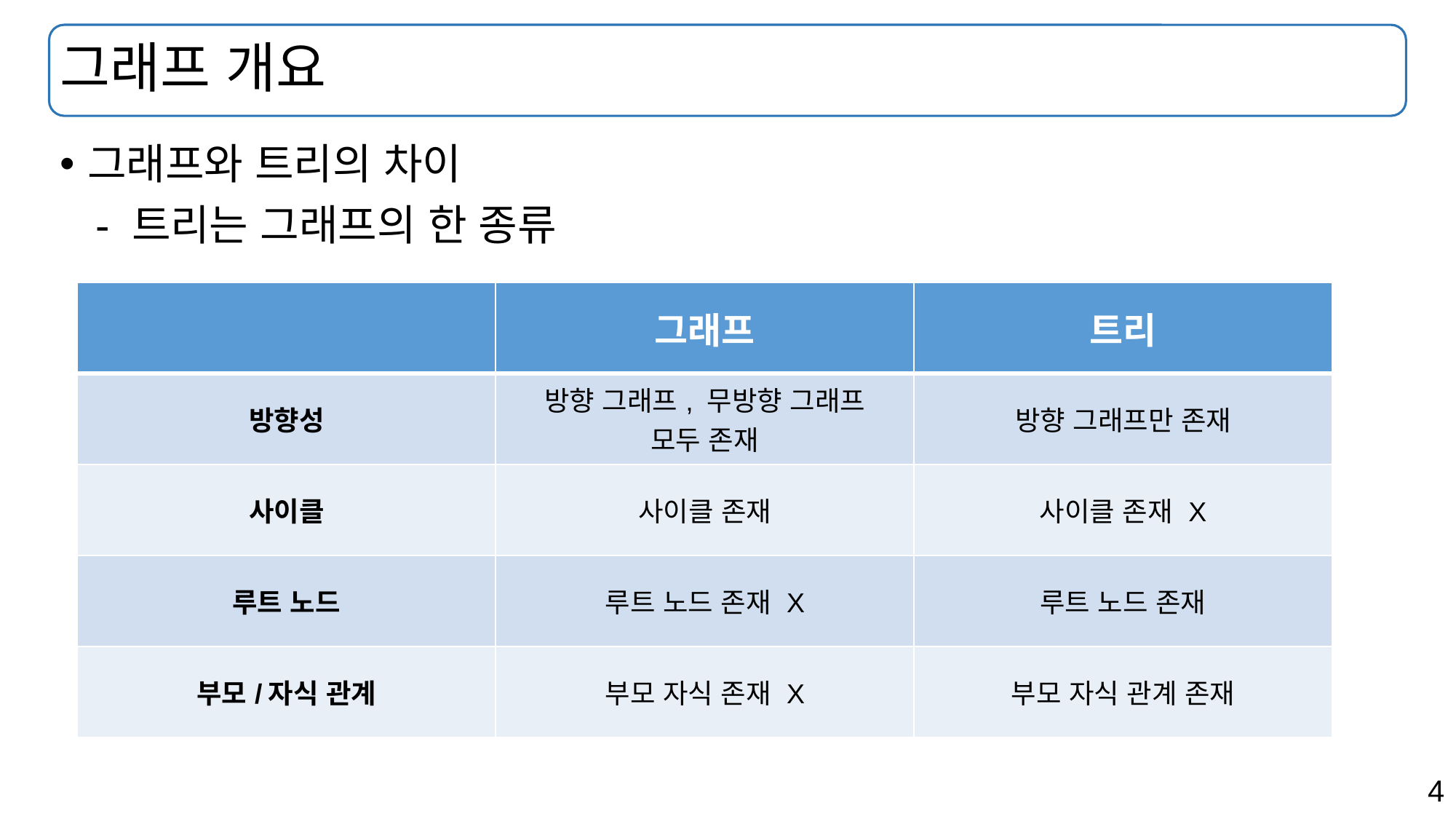

# 그래프 개요
그래프와 트리의 차이
   - 트리는 그래프의 한 종류
|  | 그래프 | 트리 |
| --- | --- | --- |
| 방향성 | 방향 그래프, 무방향 그래프 모두 존재 | 방향 그래프만 존재 |
| 사이클 | 사이클 존재 | 사이클 존재 X |
| 루트 노드 | 루트 노드 존재 X | 루트 노드 존재 |
| 부모/자식 관계 | 부모 자식 존재 X | 부모 자식 관계 존재 |